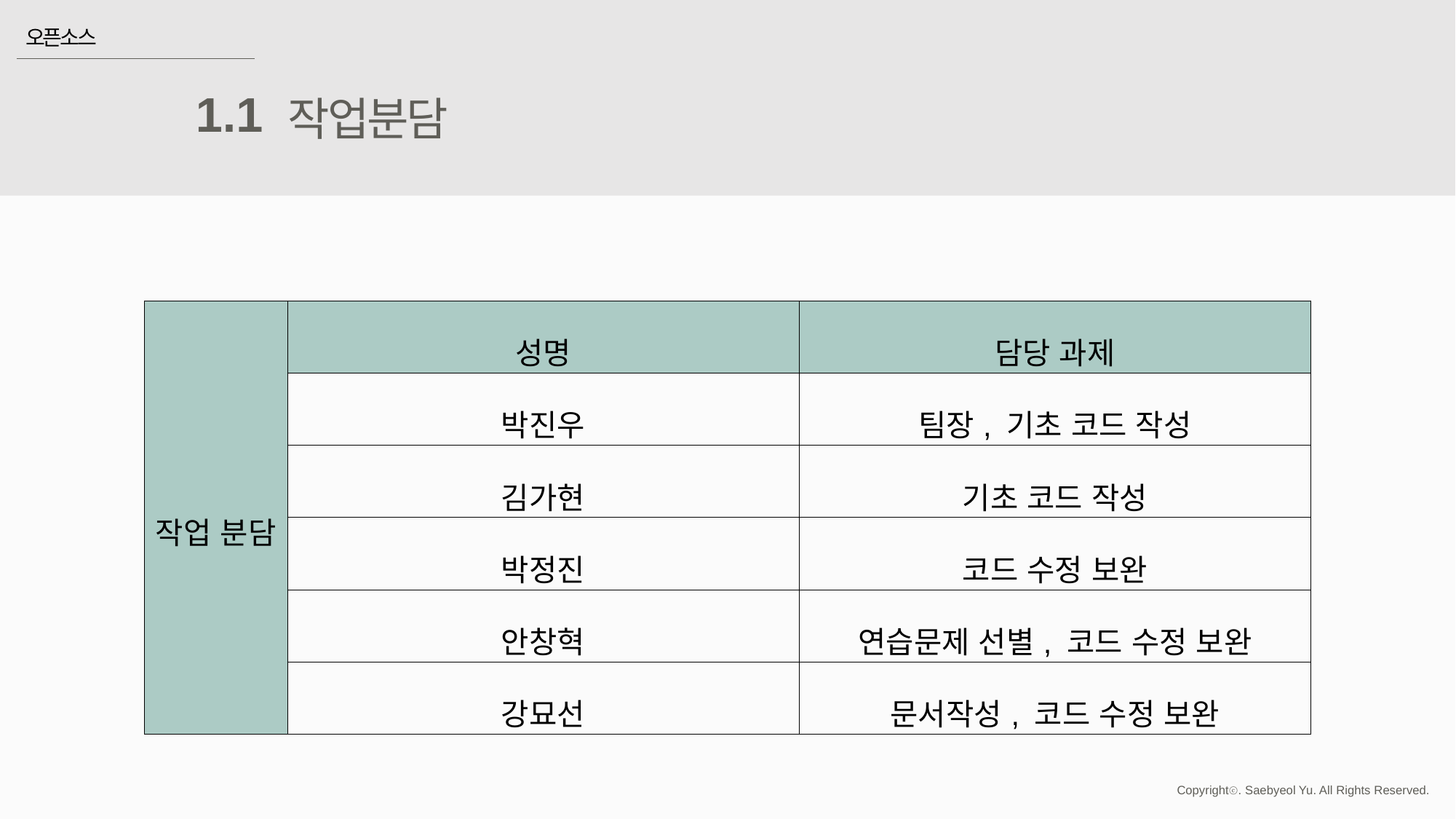

오픈소스
1.1
작업분담

| 작업 분담 | 성명 | 담당 과제 |
| --- | --- | --- |
|  | 박진우 | 팀장, 기초 코드 작성 |
|  | 김가현 | 기초 코드 작성 |
|  | 박정진 | 코드 수정 보완 |
|  | 안창혁 | 연습문제 선별, 코드 수정 보완 |
|  | 강묘선 | 문서작성, 코드 수정 보완 |